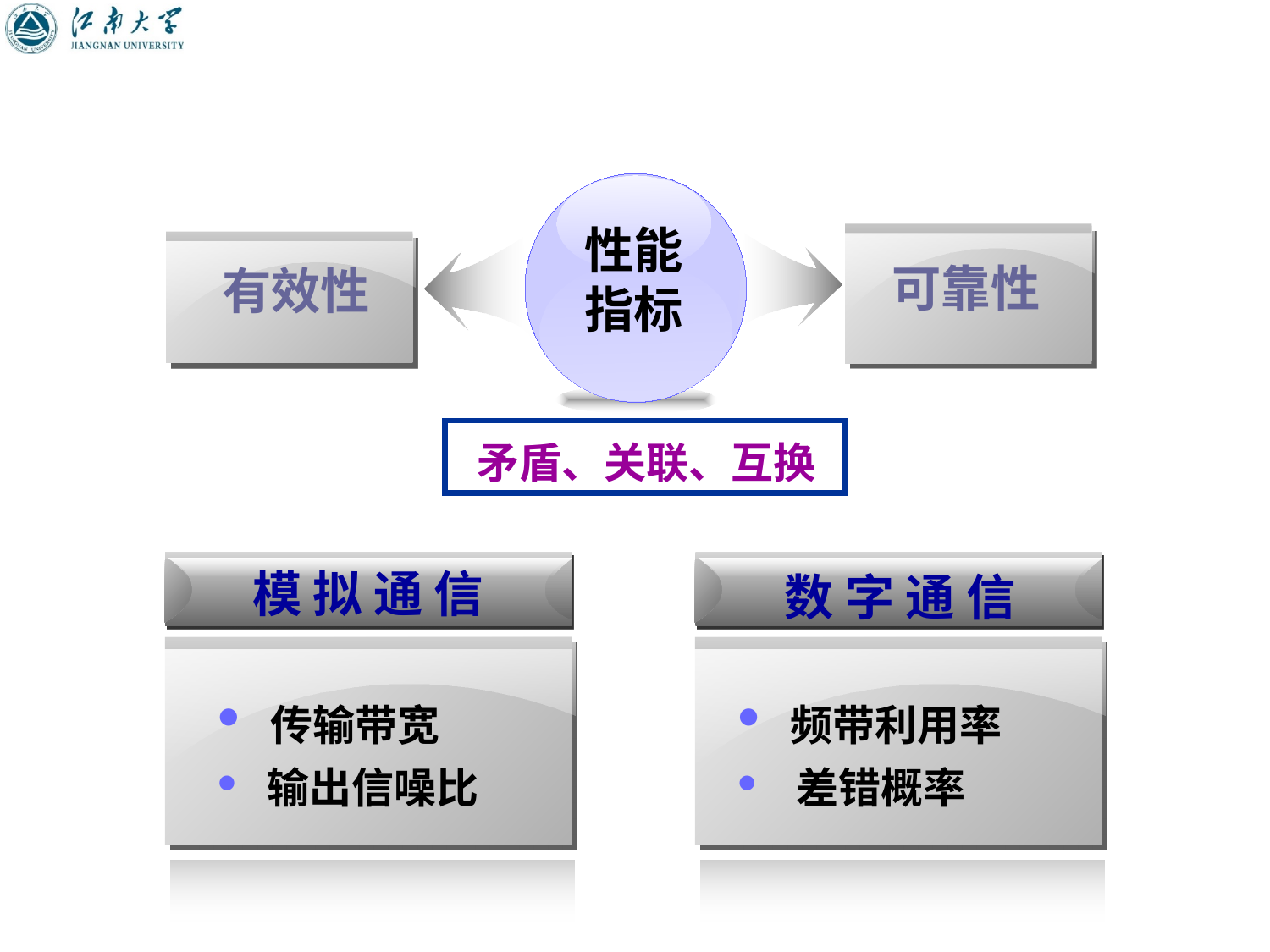

text

性能
指标

可靠性
有效性
 矛盾、关联、互换

模 拟 通 信
数 字 通 信
 传输带宽
 输出信噪比
 频带利用率
  差错概率